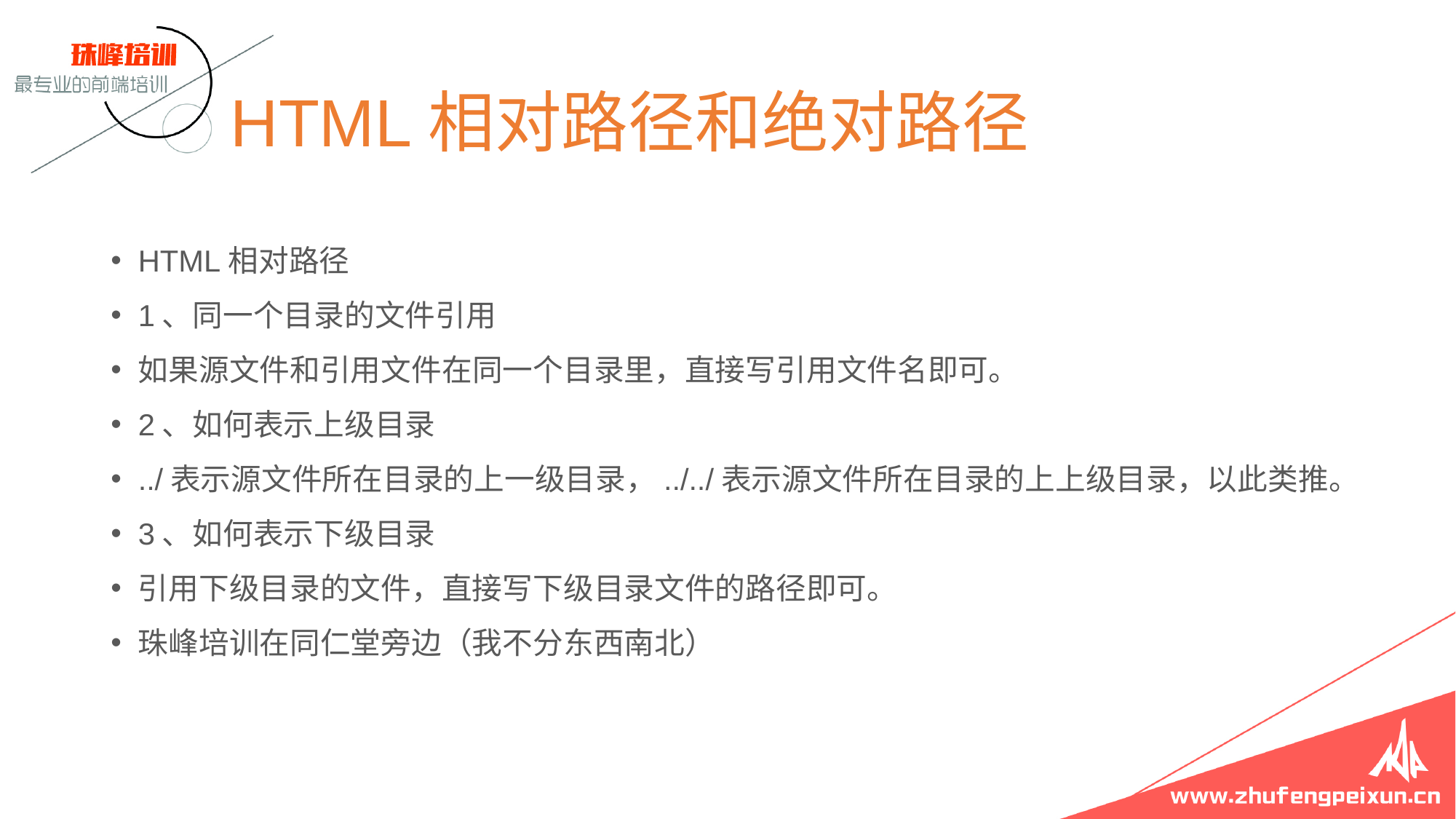

# HTML相对路径和绝对路径
HTML相对路径
1、同一个目录的文件引用
如果源文件和引用文件在同一个目录里，直接写引用文件名即可。
2、如何表示上级目录
../表示源文件所在目录的上一级目录，../../表示源文件所在目录的上上级目录，以此类推。
3、如何表示下级目录
引用下级目录的文件，直接写下级目录文件的路径即可。
珠峰培训在同仁堂旁边（我不分东西南北）